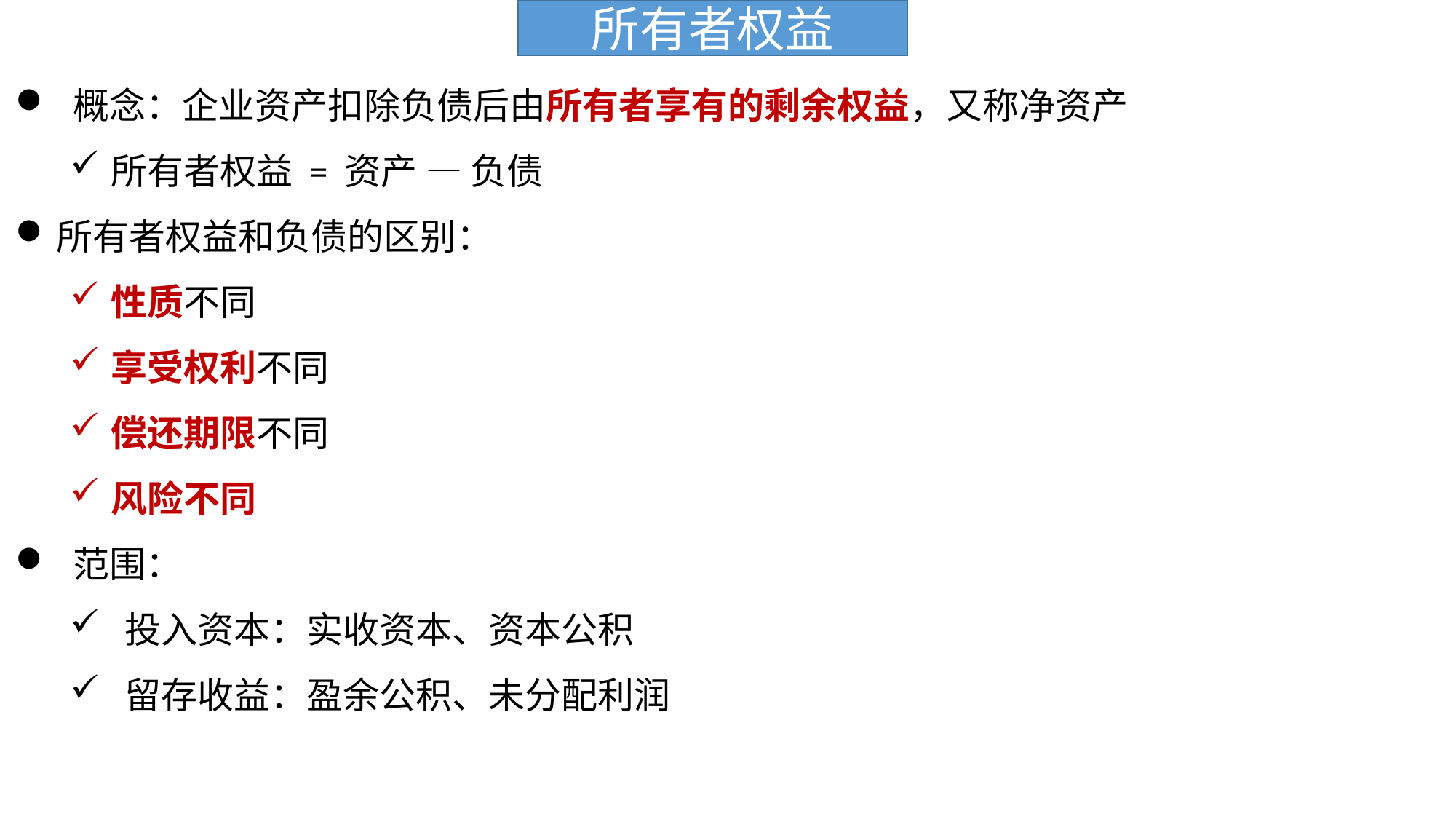

所有者权益
 概念：企业资产扣除负债后由所有者享有的剩余权益，又称净资产
所有者权益 = 资产 — 负债
所有者权益和负债的区别：
性质不同
享受权利不同
偿还期限不同
风险不同
 范围：
投入资本：实收资本、资本公积
留存收益：盈余公积、未分配利润